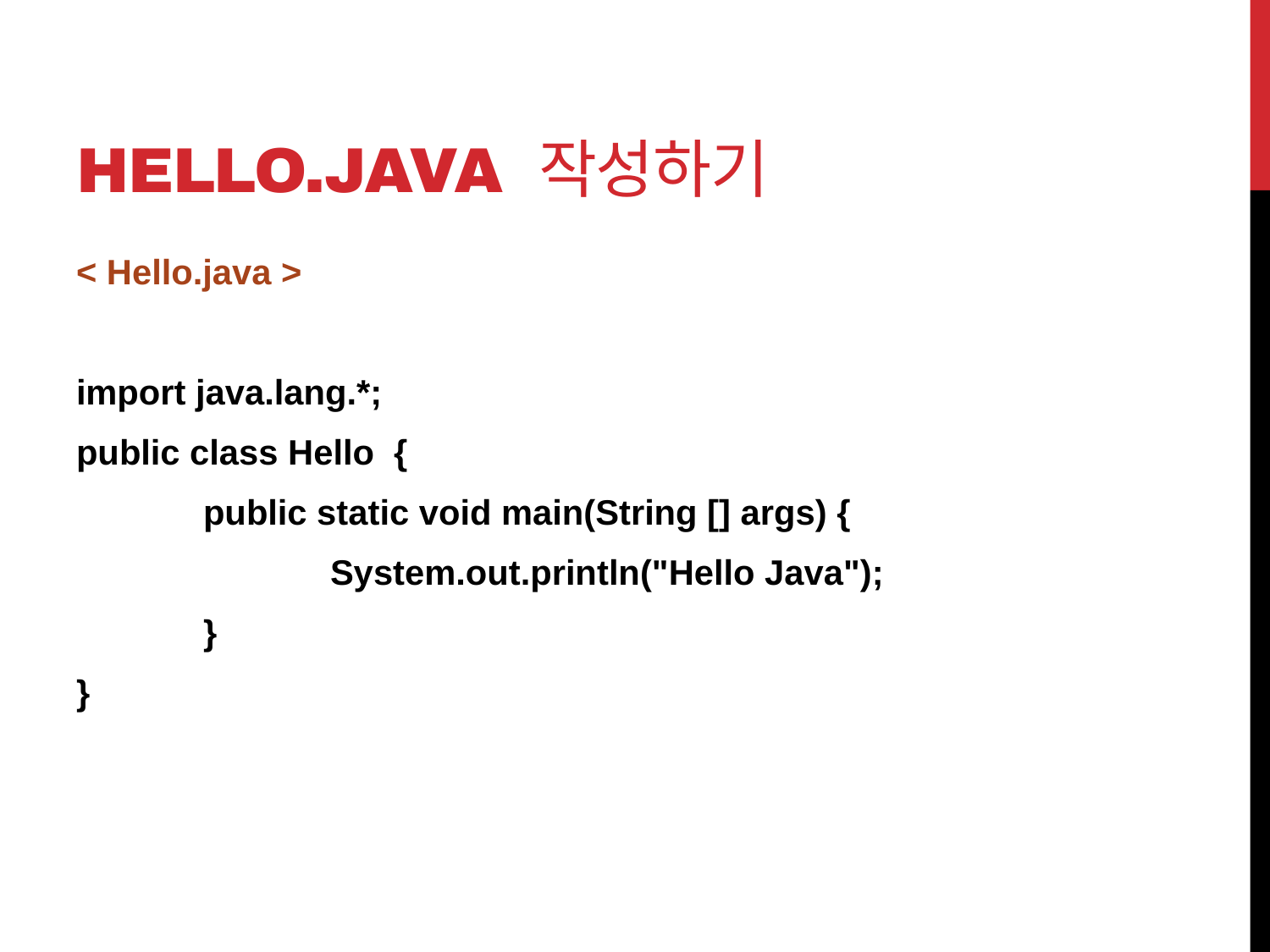

# Hello.java 작성하기
< Hello.java >

import java.lang.*;
public class Hello  {
	public static void main(String [] args) {
		System.out.println("Hello Java");
	}
}